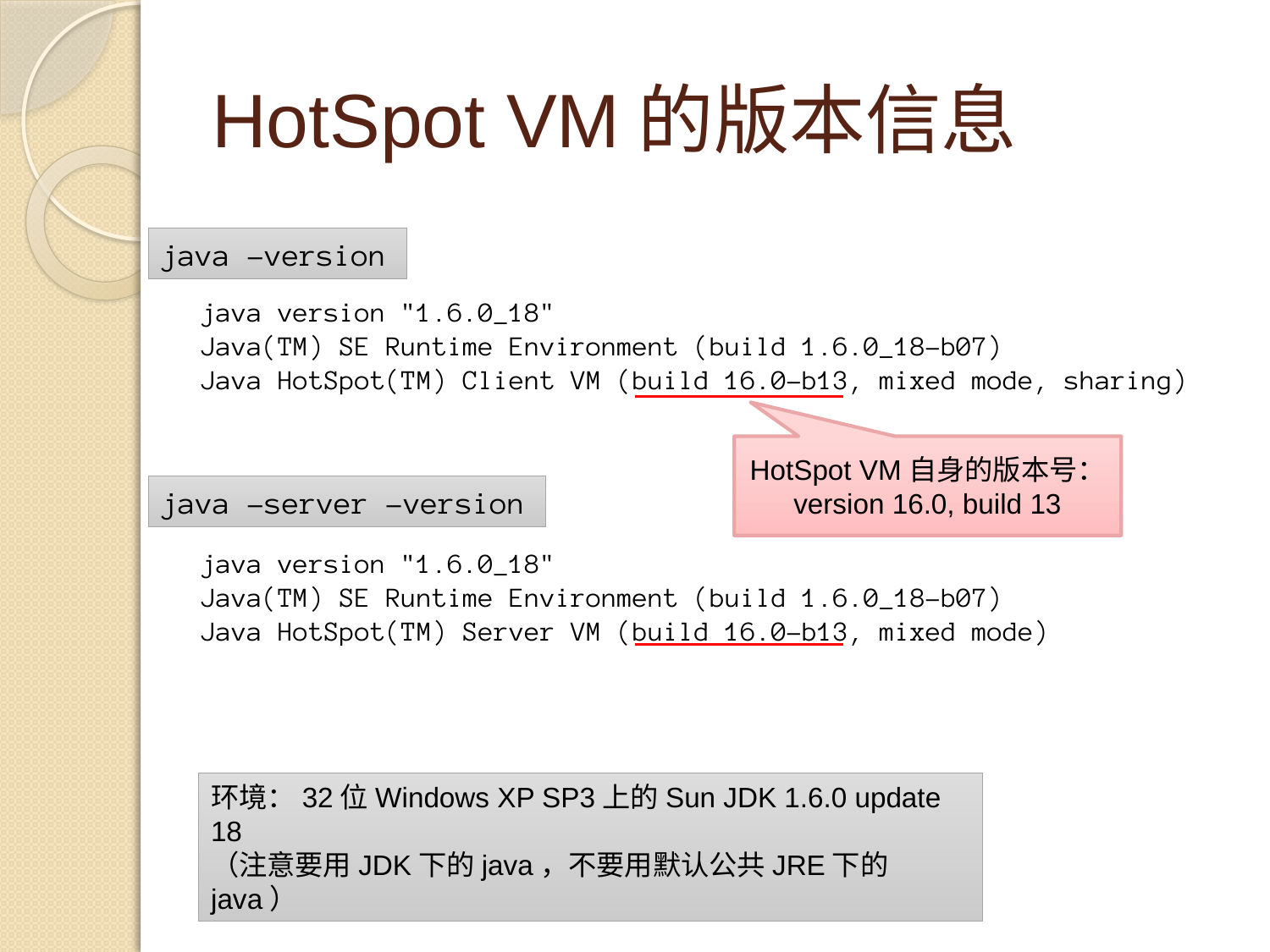

# HotSpot VM的版本信息
java -version
java version "1.6.0_18"
Java(TM) SE Runtime Environment (build 1.6.0_18-b07)
Java HotSpot(TM) Client VM (build 16.0-b13, mixed mode, sharing)
HotSpot VM自身的版本号：
version 16.0, build 13
java -server -version
java version "1.6.0_18"
Java(TM) SE Runtime Environment (build 1.6.0_18-b07)
Java HotSpot(TM) Server VM (build 16.0-b13, mixed mode)
环境：32位Windows XP SP3上的Sun JDK 1.6.0 update 18
（注意要用JDK下的java，不要用默认公共JRE下的java）